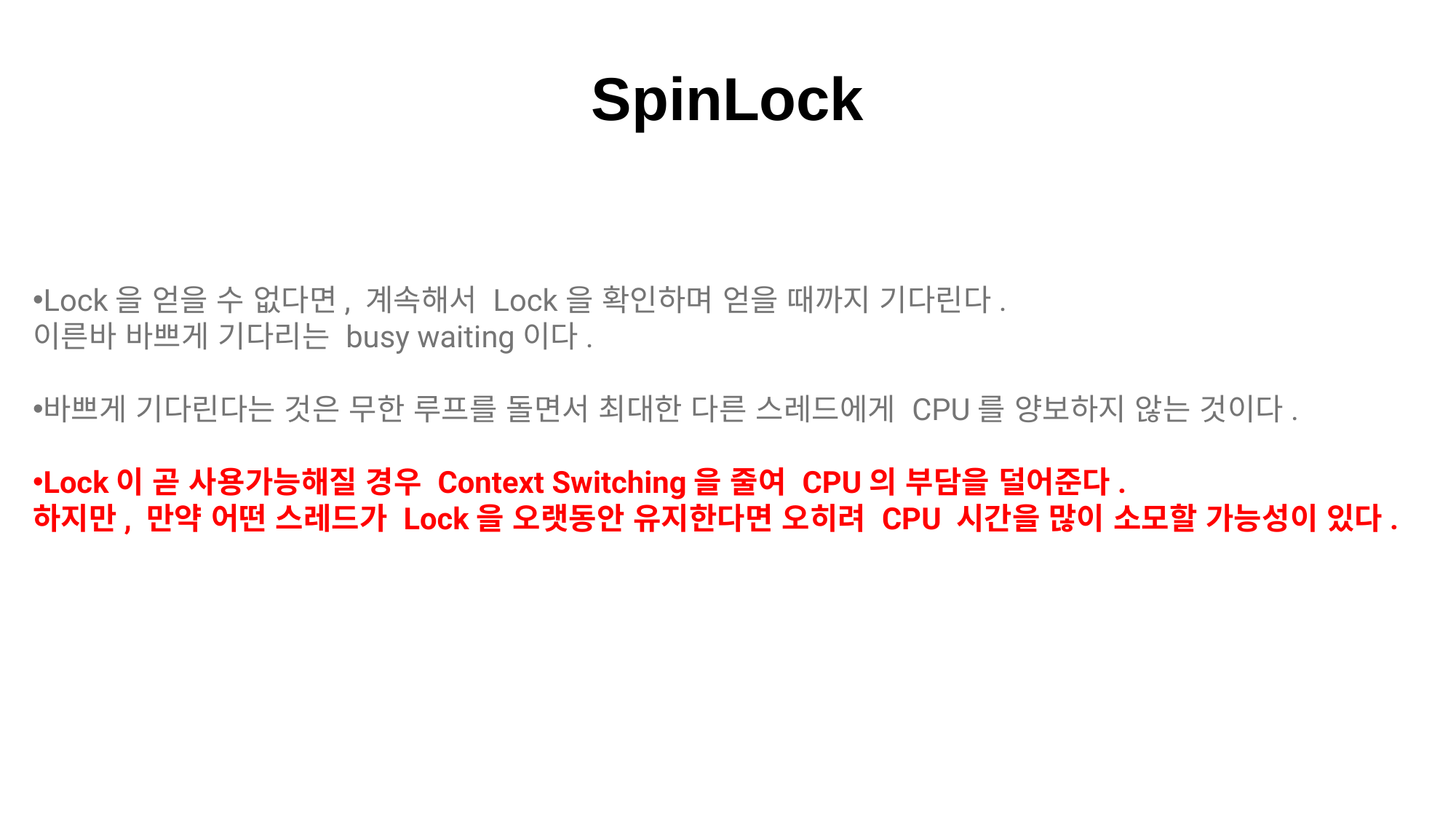

SpinLock
Lock을 얻을 수 없다면, 계속해서 Lock을 확인하며 얻을 때까지 기다린다.
이른바 바쁘게 기다리는 busy waiting이다.

바쁘게 기다린다는 것은 무한 루프를 돌면서 최대한 다른 스레드에게 CPU를 양보하지 않는 것이다.

Lock이 곧 사용가능해질 경우 Context Switching을 줄여 CPU의 부담을 덜어준다.
하지만, 만약 어떤 스레드가 Lock을 오랫동안 유지한다면 오히려 CPU 시간을 많이 소모할 가능성이 있다.